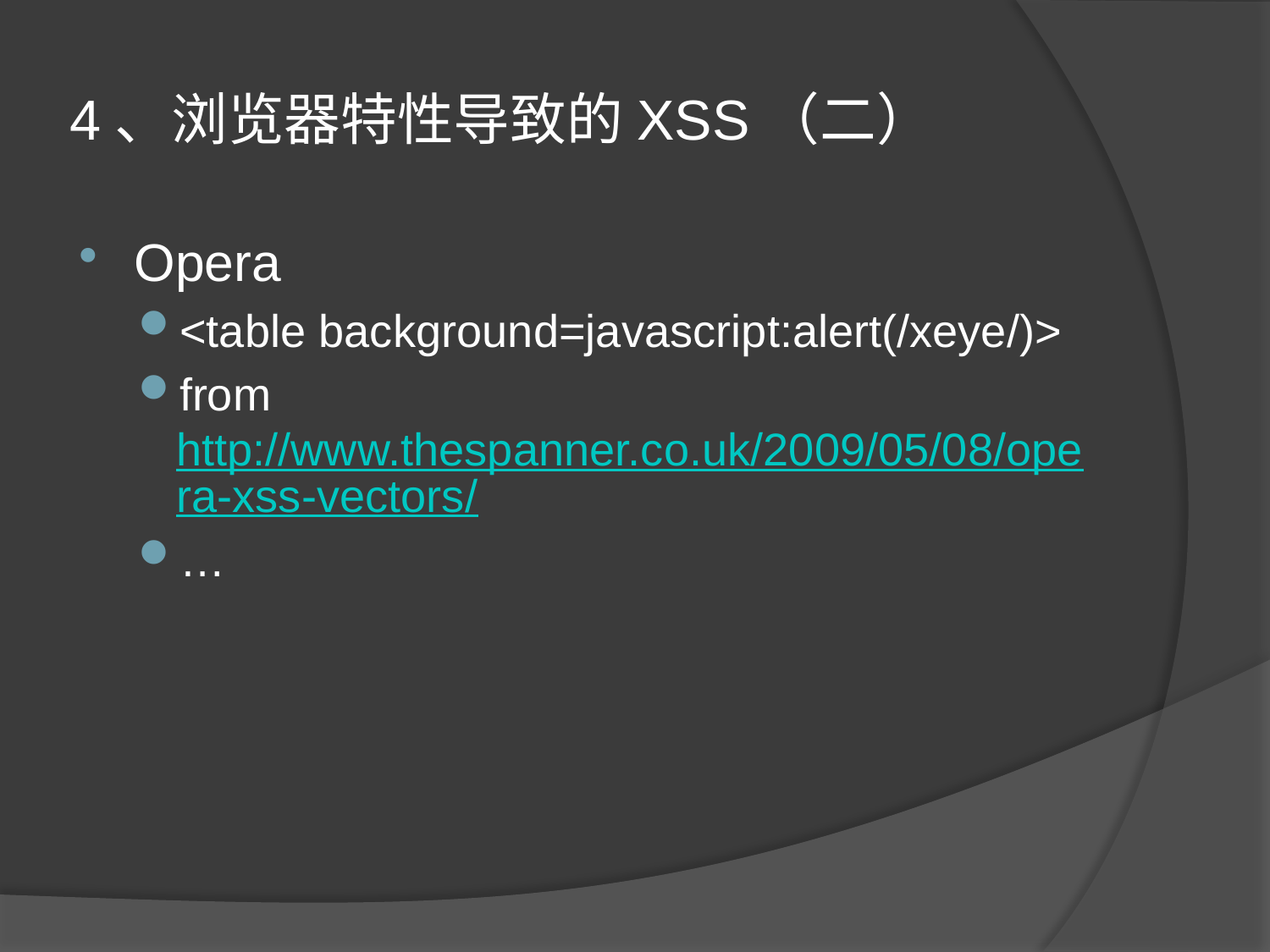

# 4、浏览器特性导致的XSS（二）
Opera
<table background=javascript:alert(/xeye/)>
from http://www.thespanner.co.uk/2009/05/08/opera-xss-vectors/
…